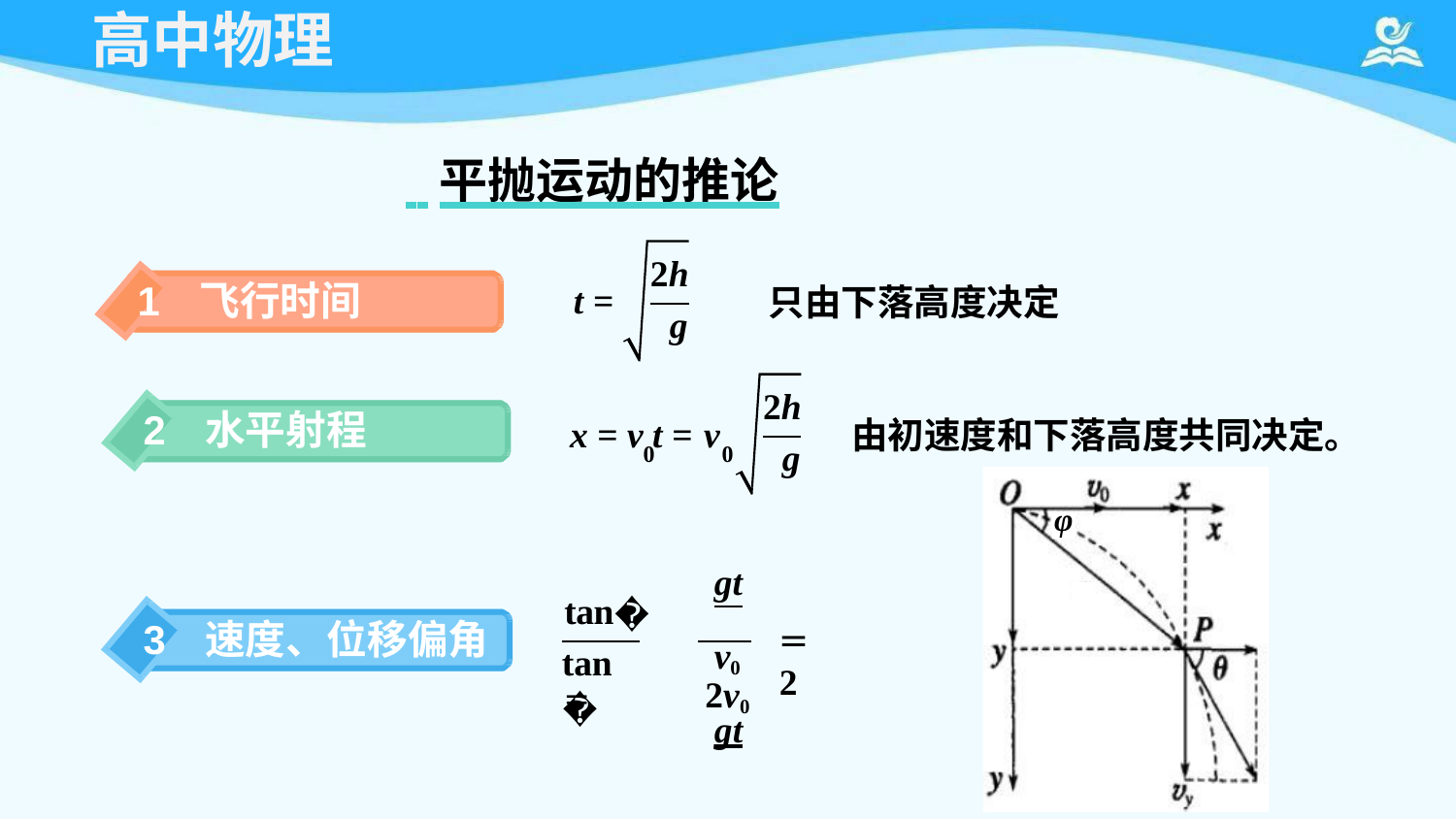

# 高中物理
  平抛运动的推论

2h  g

1	飞行时间

t =
只由下落高度决定

2h  g

2	水平射程

x = v t = v
由初速度和下落高度共同决定。
0
0

φ

gt  v0  gt

tan� =

3	速度、位移偏角

= 2
tan�

2v0